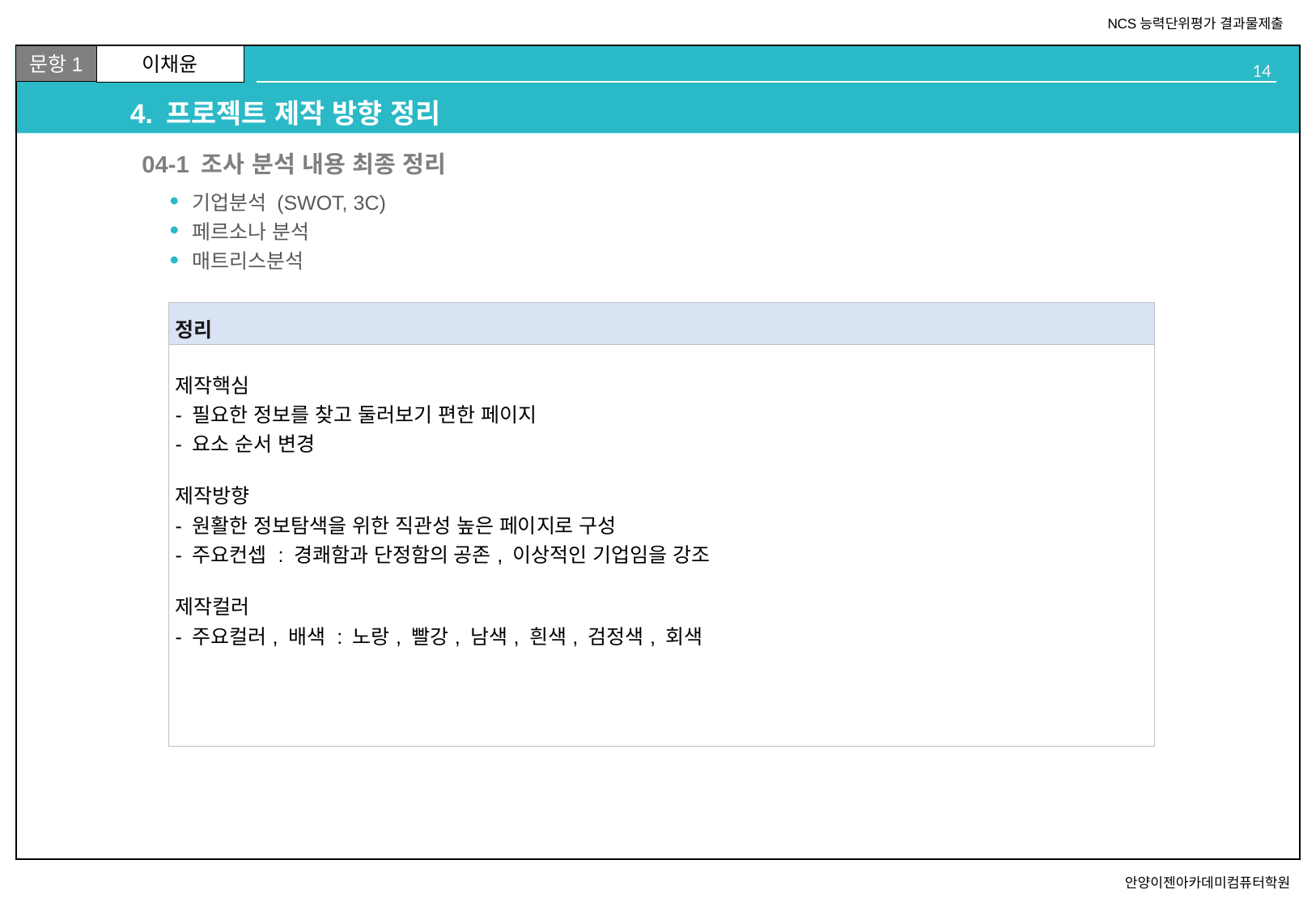

# 4. 프로젝트 제작 방향 정리
02
04-1 조사 분석 내용 최종 정리
기업분석 (SWOT, 3C)
페르소나 분석
매트리스분석
| 정리 |
| --- |
| 제작핵심 - 필요한 정보를 찾고 둘러보기 편한 페이지 - 요소 순서 변경 제작방향 - 원활한 정보탐색을 위한 직관성 높은 페이지로 구성 - 주요컨셉 : 경쾌함과 단정함의 공존, 이상적인 기업임을 강조 제작컬러 - 주요컬러, 배색 : 노랑, 빨강, 남색, 흰색, 검정색, 회색 |